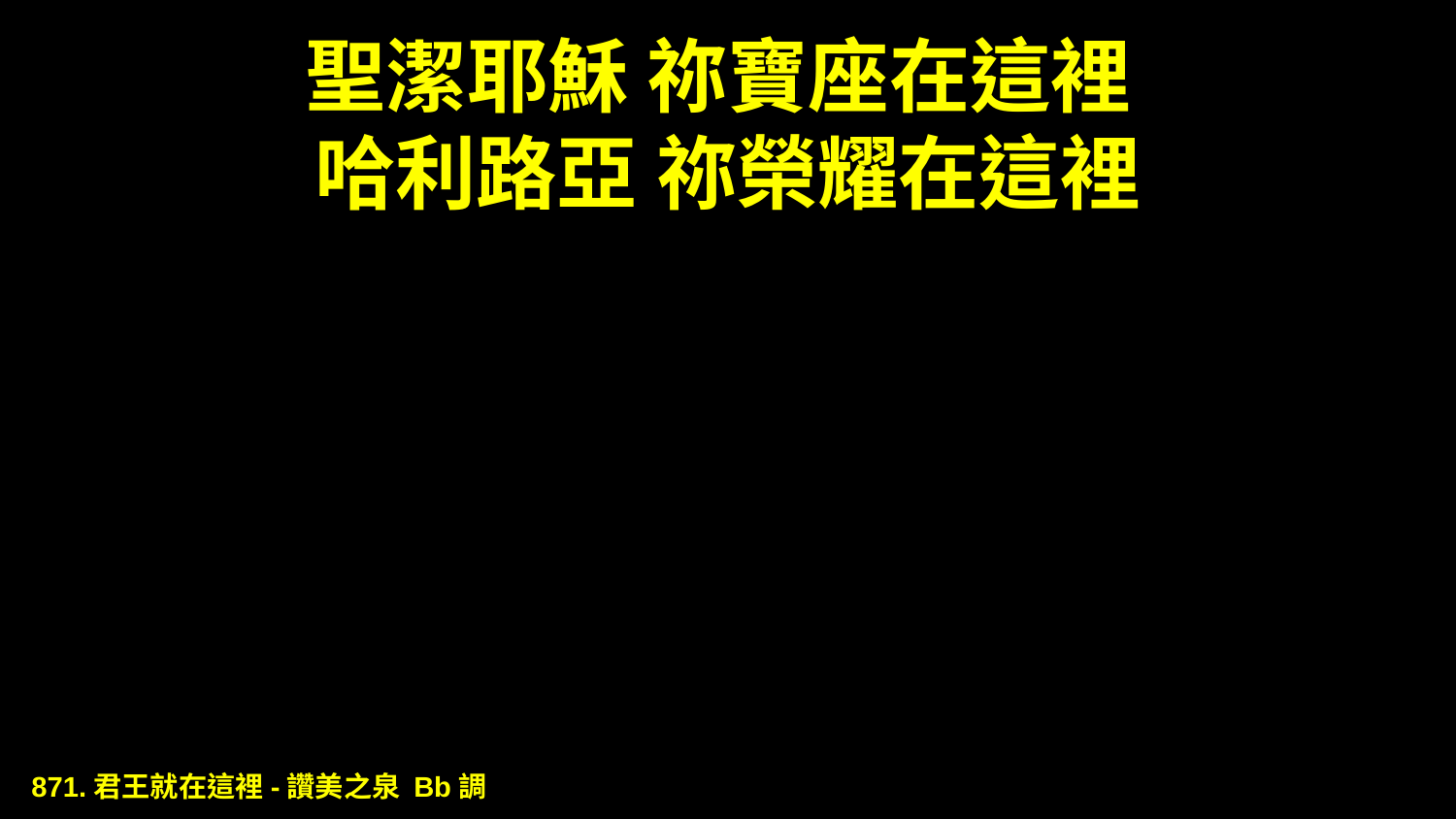

# 聖潔耶穌 祢寶座在這裡 哈利路亞 祢榮耀在這裡
871.君王就在這裡-讚美之泉 Bb調